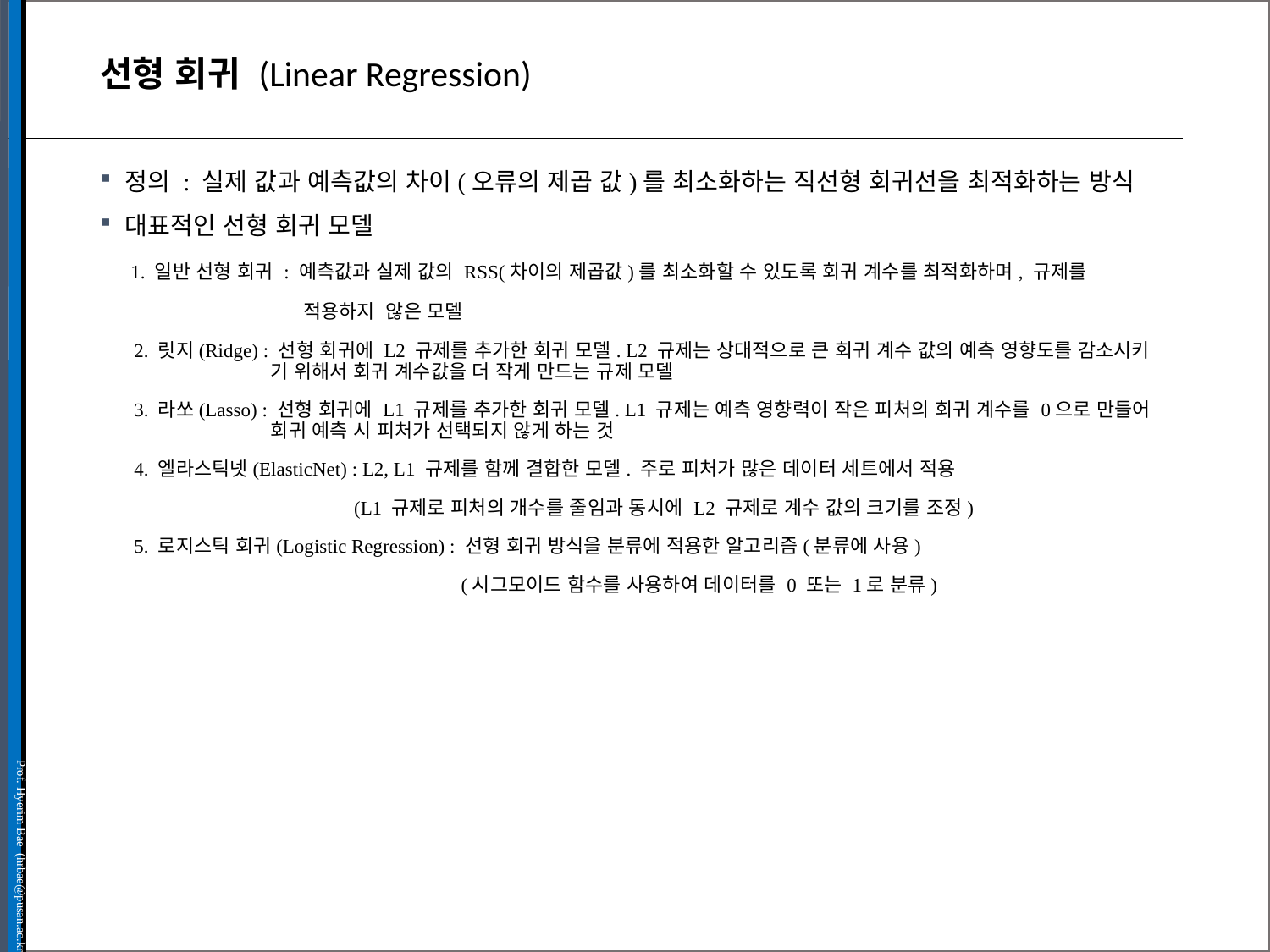

# 선형 회귀 (Linear Regression)
정의 : 실제 값과 예측값의 차이(오류의 제곱 값)를 최소화하는 직선형 회귀선을 최적화하는 방식
대표적인 선형 회귀 모델
     1. 일반 선형 회귀 : 예측값과 실제 값의 RSS(차이의 제곱값)를 최소화할 수 있도록 회귀 계수를 최적화하며, 규제를
	             적용하지  않은 모델
       2. 릿지(Ridge) : 선형 회귀에 L2 규제를 추가한 회귀 모델. L2 규제는 상대적으로 큰 회귀 계수 값의 예측 영향도를 감소시키	        기 위해서 회귀 계수값을 더 작게 만드는 규제 모델
       3. 라쏘(Lasso) : 선형 회귀에 L1 규제를 추가한 회귀 모델. L1 규제는 예측 영향력이 작은 피처의 회귀 계수를 0으로 만들어 	        회귀 예측 시 피처가 선택되지 않게 하는 것
       4. 엘라스틱넷(ElasticNet) : L2, L1 규제를 함께 결합한 모델. 주로 피처가 많은 데이터 세트에서 적용
		(L1 규제로 피처의 개수를 줄임과 동시에 L2 규제로 계수 값의 크기를 조정)
       5. 로지스틱 회귀(Logistic Regression) : 선형 회귀 방식을 분류에 적용한 알고리즘(분류에 사용)
		                      (시그모이드 함수를 사용하여 데이터를 0 또는 1로 분류)